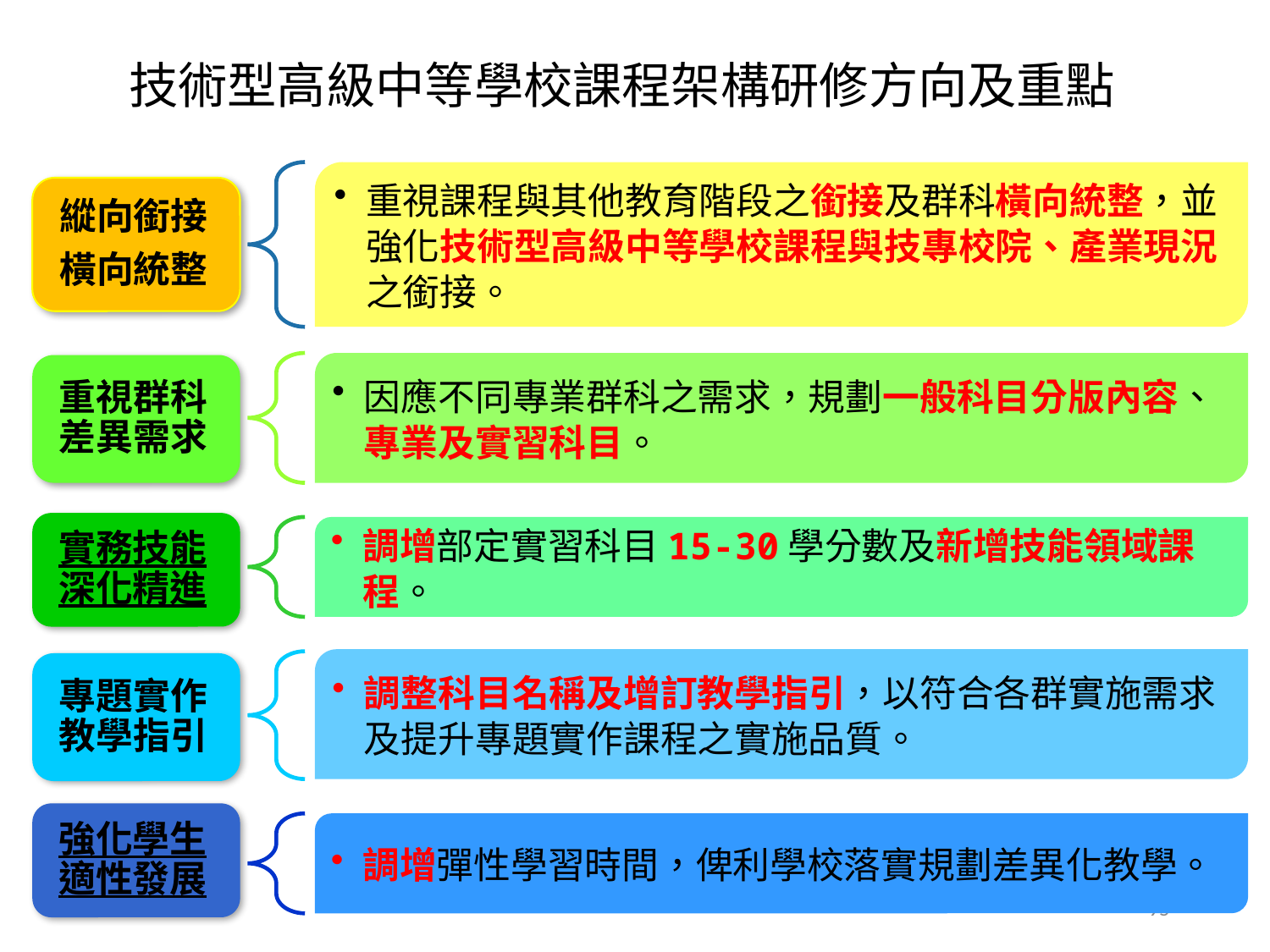

# 技術型高級中等學校課程架構研修方向及重點

重視課程與其他教育階段之銜接及群科橫向統整，並強化技術型高級中等學校課程與技專校院、產業現況之銜接。
縱向銜接
橫向統整
因應不同專業群科之需求，規劃一般科目分版內容、專業及實習科目。

重視群科
差異需求
實務技能
深化精進
調增部定實習科目15-30學分數及新增技能領域課程。

調整科目名稱及增訂教學指引，以符合各群實施需求及提升專題實作課程之實施品質。

專題實作
教學指引
強化學生
適性發展

調增彈性學習時間，俾利學校落實規劃差異化教學。
95